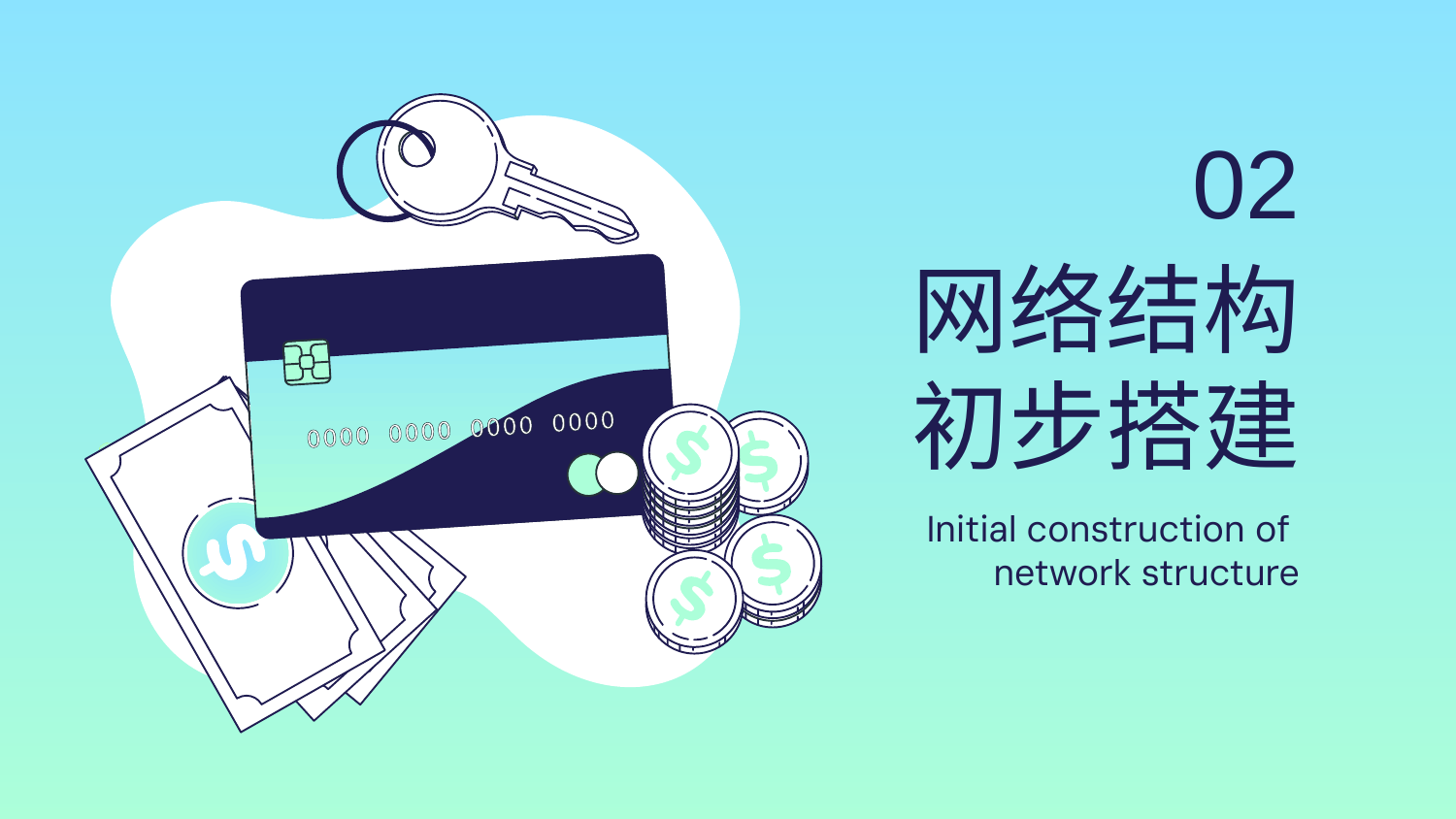

02
# 网络结构 初步搭建
Initial construction of
network structure